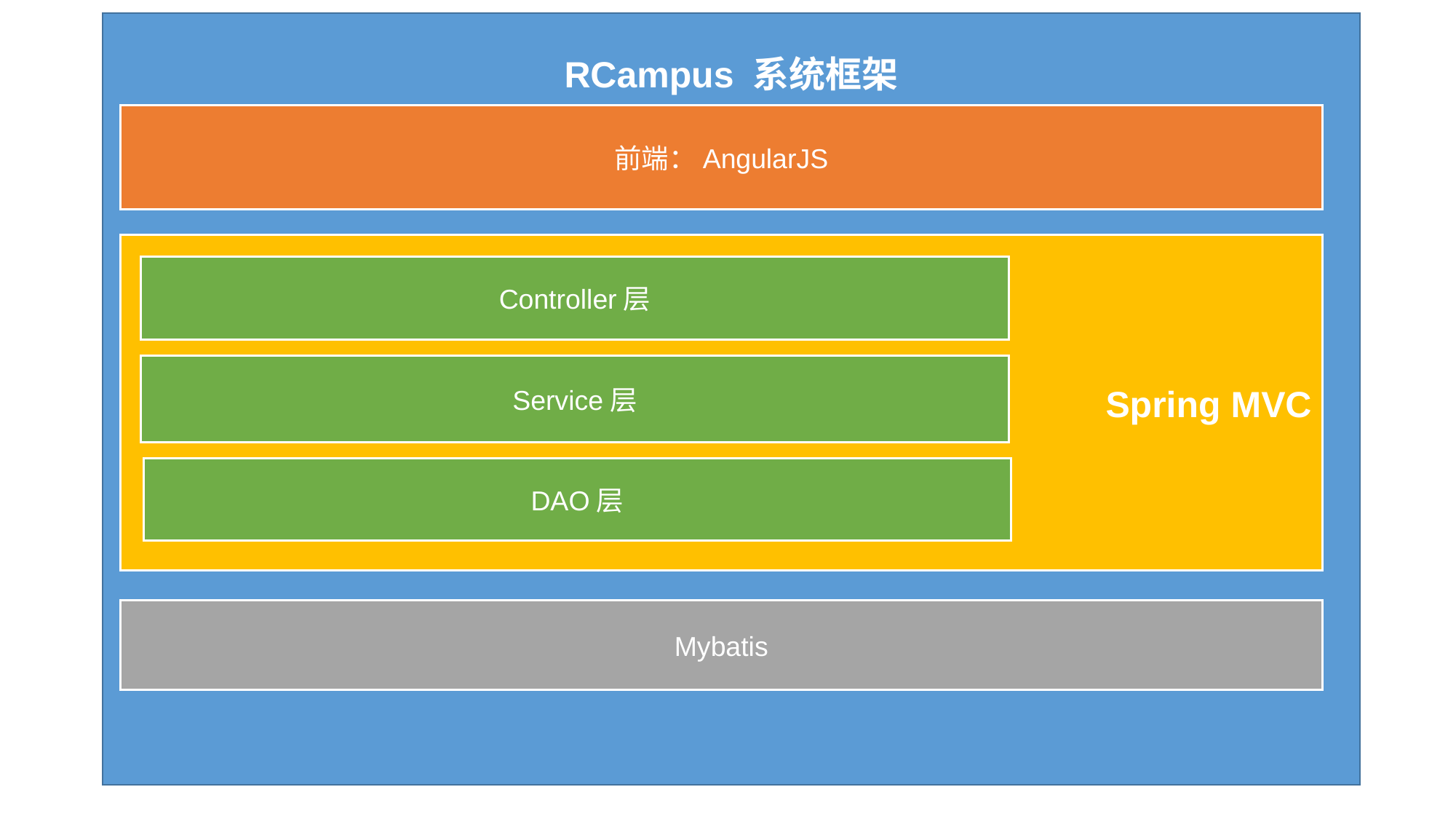

RCampus 系统框架
前端：AngularJS
    Spring MVC
Controller层
Service层
DAO层
Mybatis